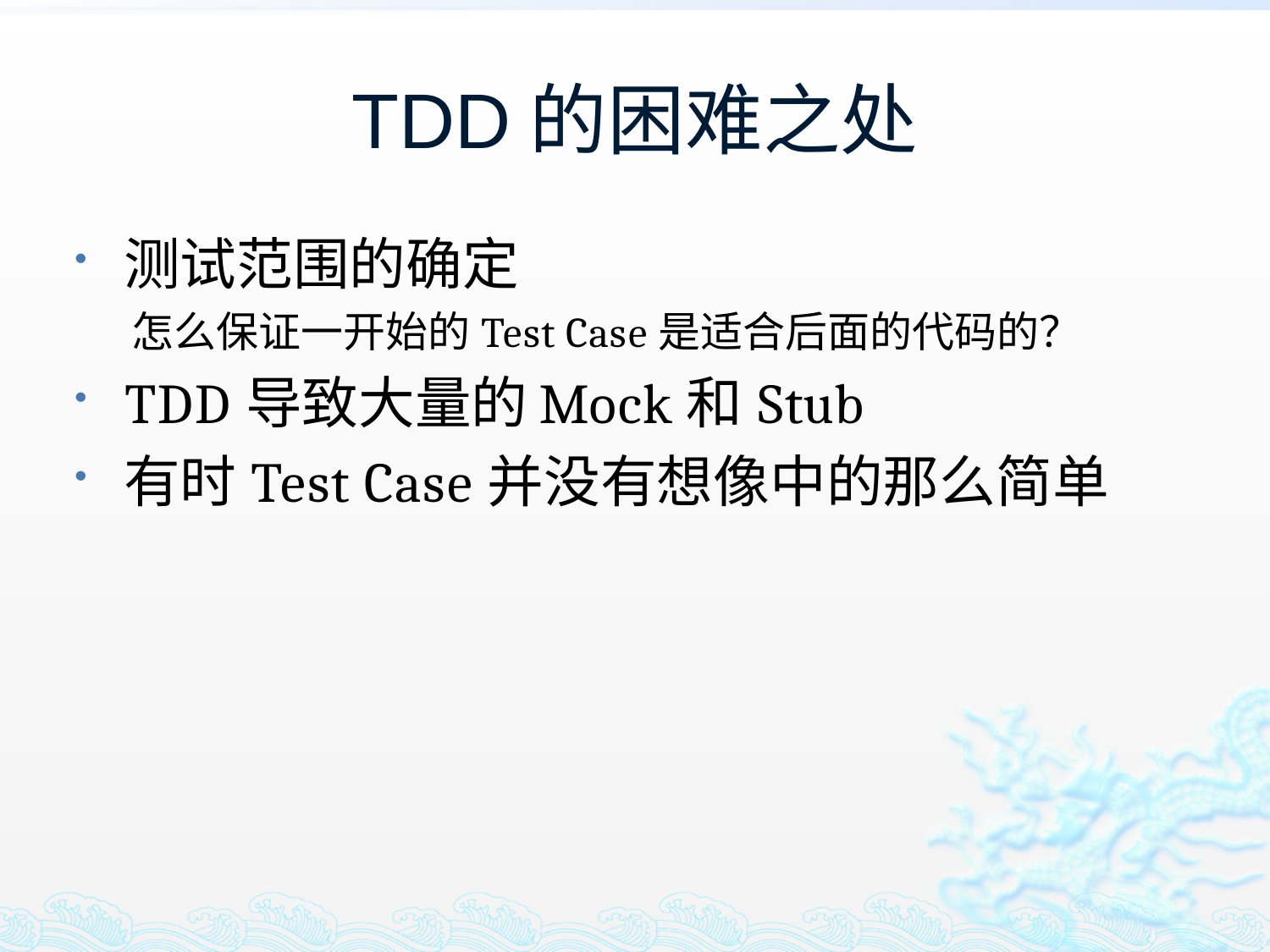

# TDD的困难之处
测试范围的确定
怎么保证一开始的Test Case是适合后面的代码的？
TDD导致大量的Mock和Stub
有时Test Case并没有想像中的那么简单